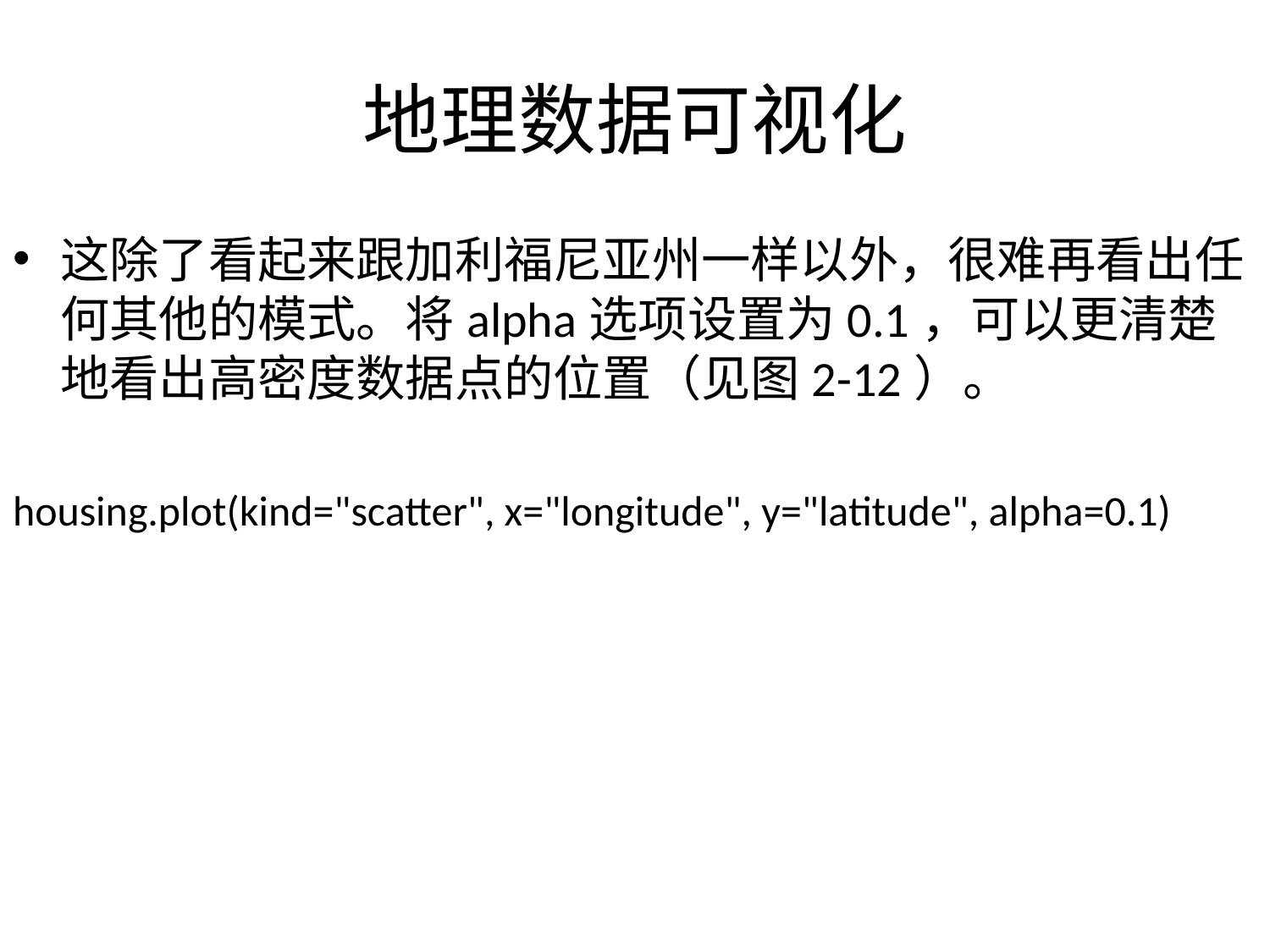

# 地理数据可视化
这除了看起来跟加利福尼亚州一样以外，很难再看出任何其他的模式。将alpha选项设置为0.1，可以更清楚地看出高密度数据点的位置（见图2-12）。

housing.plot(kind="scatter", x="longitude", y="latitude", alpha=0.1)